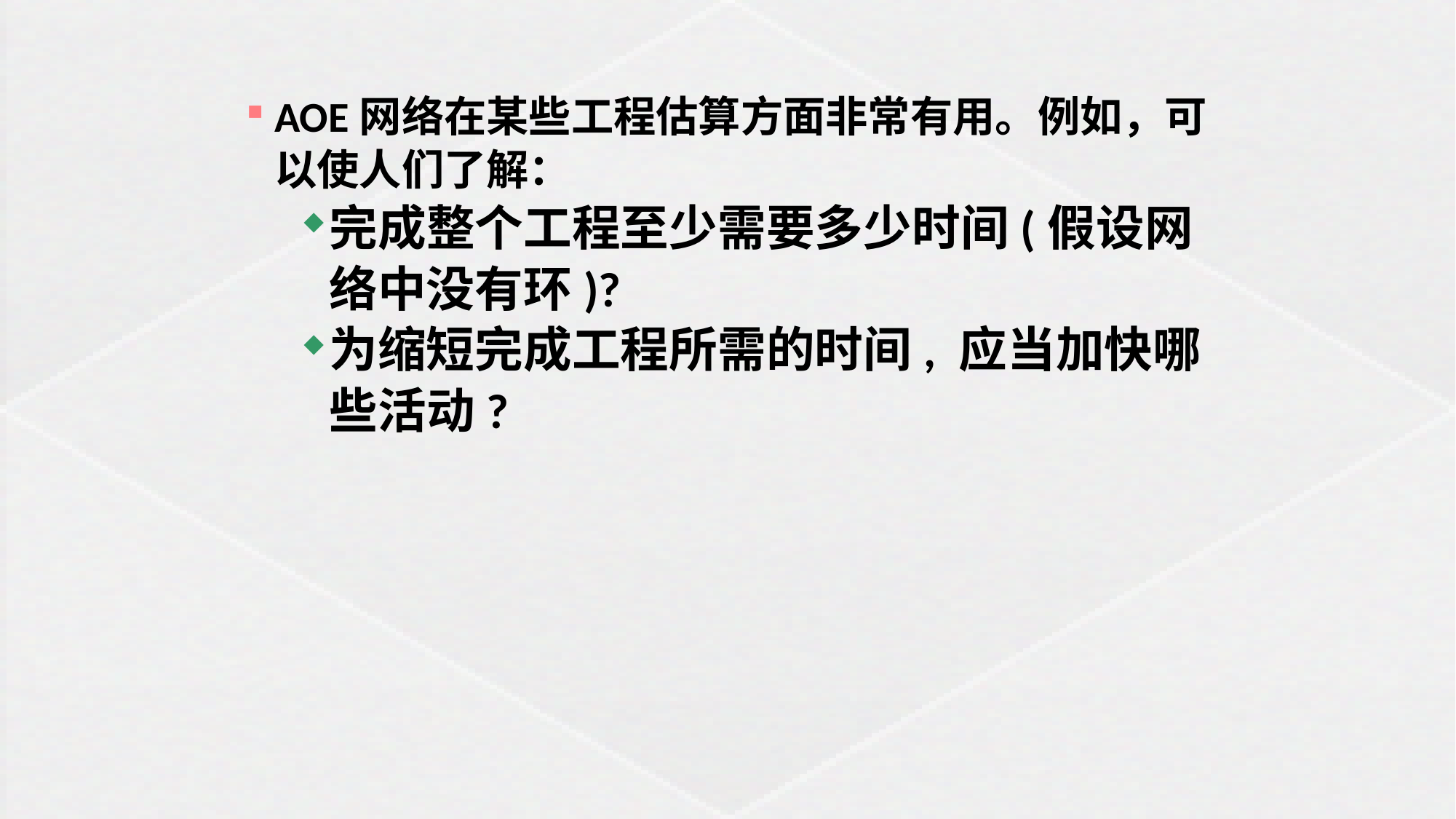

AOE网络在某些工程估算方面非常有用。例如，可以使人们了解：
完成整个工程至少需要多少时间(假设网络中没有环)?
为缩短完成工程所需的时间, 应当加快哪些活动?